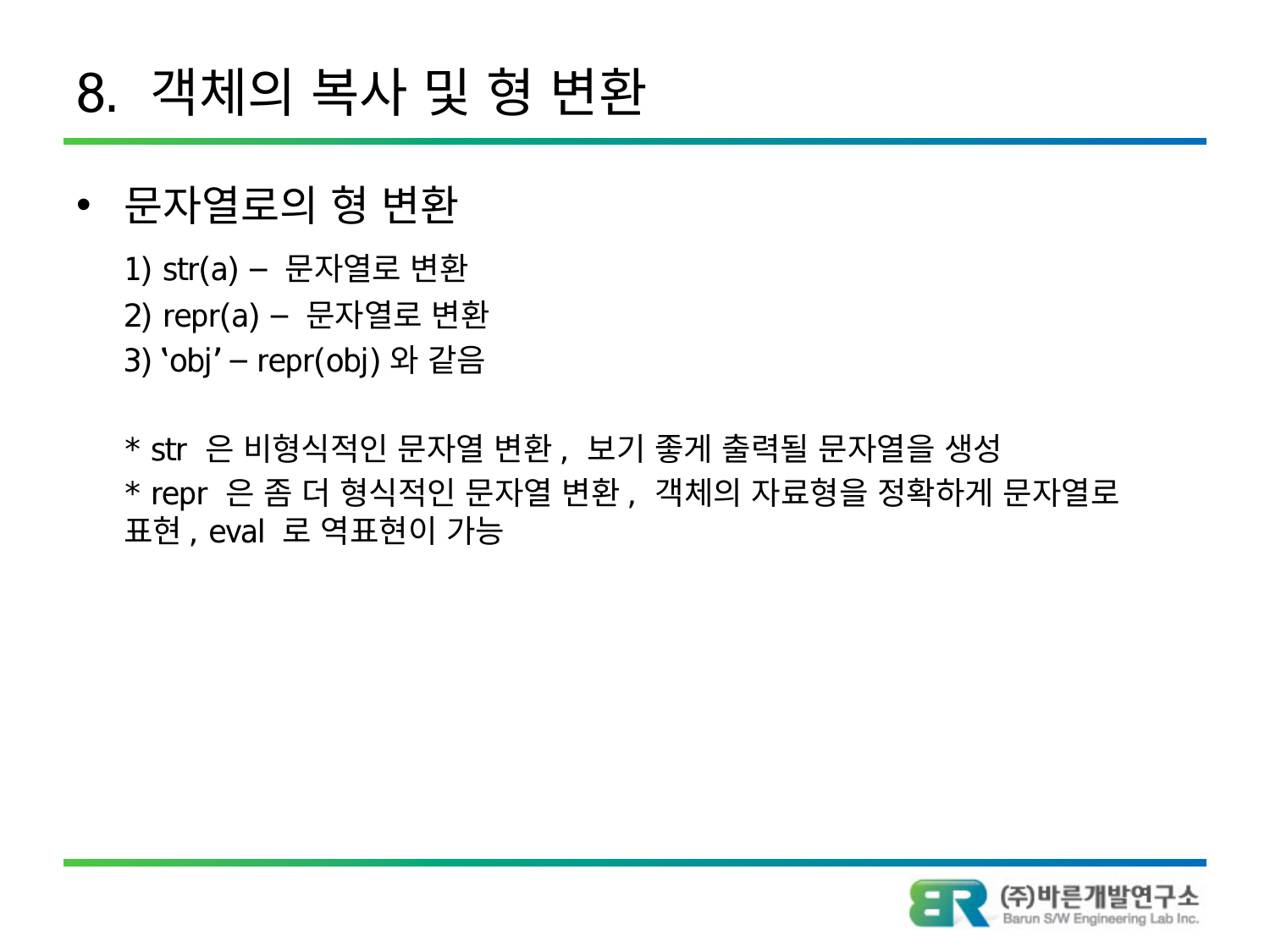

# 8. 객체의 복사 및 형 변환
문자열로의 형 변환
	1) str(a) – 문자열로 변환
	2) repr(a) – 문자열로 변환
	3) ‘obj’ – repr(obj)와 같음

	* str 은 비형식적인 문자열 변환, 보기 좋게 출력될 문자열을 생성
	* repr 은 좀 더 형식적인 문자열 변환, 객체의 자료형을 정확하게 문자열로 	 표현, eval 로 역표현이 가능